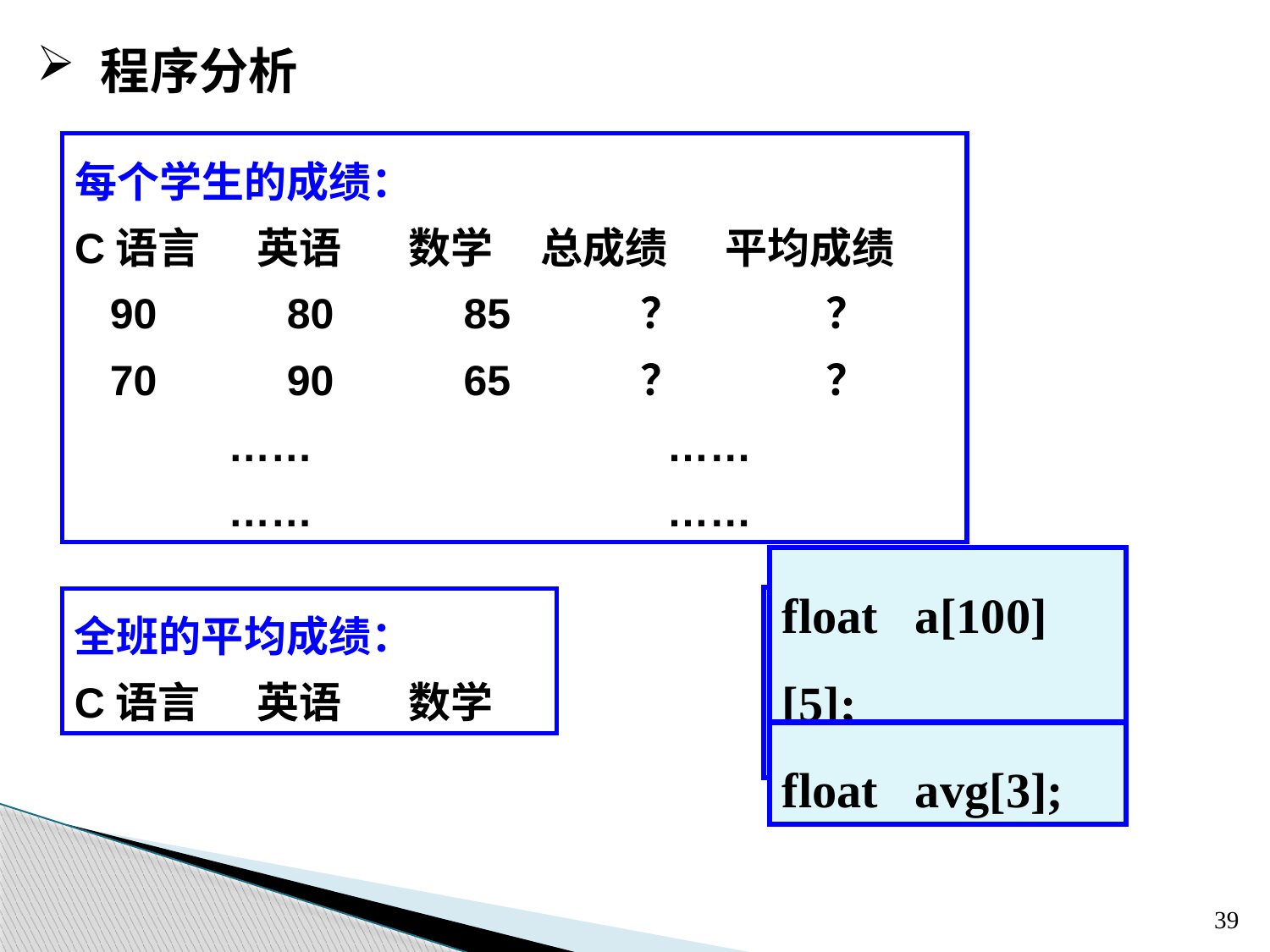

程序分析
每个学生的成绩：
C语言      英语       数学     总成绩      平均成绩
   90           80           85          ？               ？
   70           90           65          ？               ？
             ……                              ……
             ……                              ……
全班的平均成绩：
C语言      英语       数学
int n;
float a[n][5];
float   a[100][5];
float   avg[3];
39